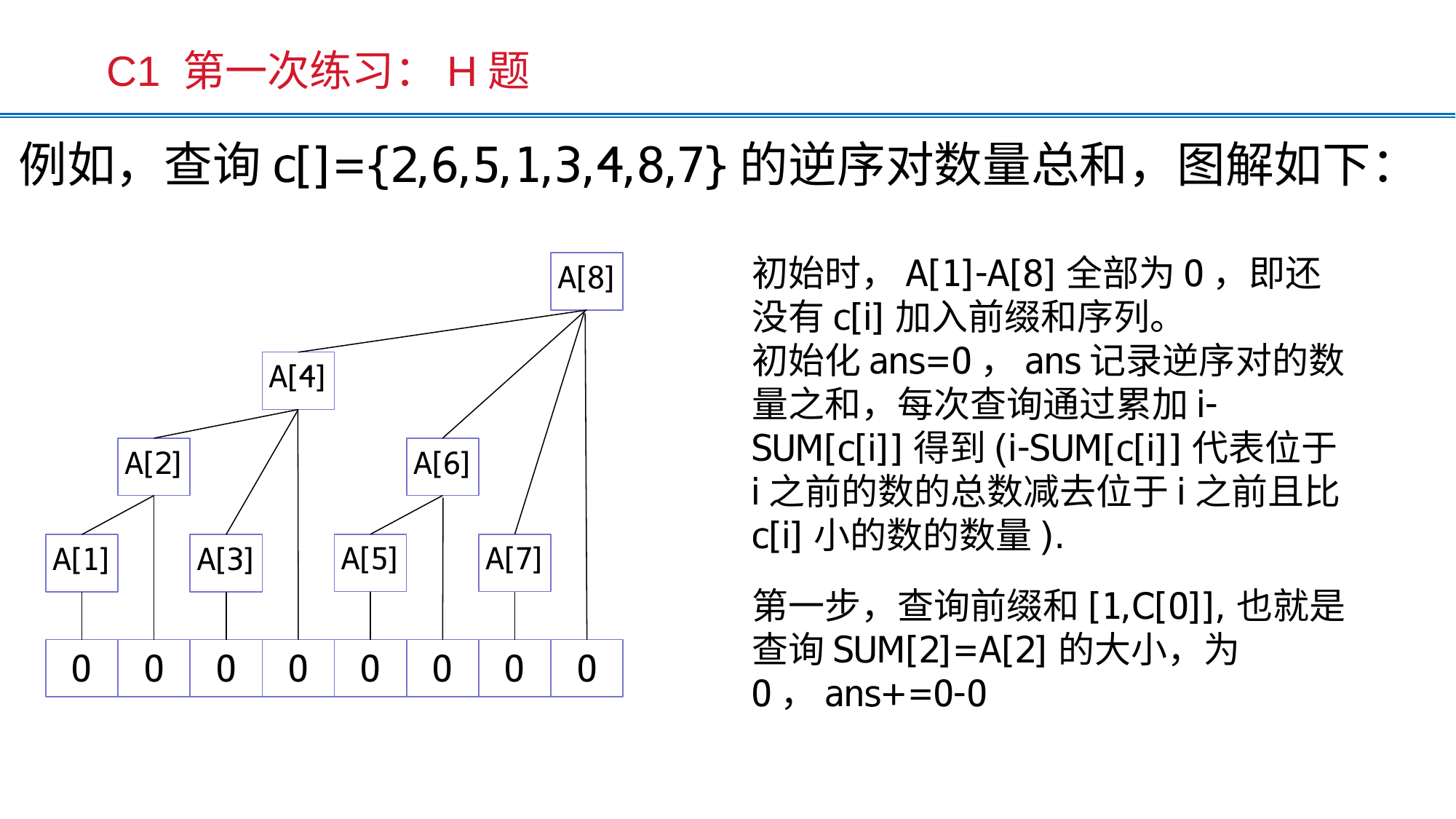

C1 第一次练习：H题

例如，查询c[]={2,6,5,1,3,4,8,7}的逆序对数量总和，图解如下：
初始时，A[1]-A[8]全部为0，即还没有c[i]加入前缀和序列。
初始化ans=0，ans记录逆序对的数量之和，每次查询通过累加i-SUM[c[i]]得到(i-SUM[c[i]]代表位于i之前的数的总数减去位于i之前且比c[i]小的数的数量).
A[8]
A[4]
A[2]
A[6]
A[5]
A[7]
A[1]
A[3]
第一步，查询前缀和[1,C[0]],也就是查询SUM[2]=A[2]的大小，为0，ans+=0-0
0
0
0
0
0
0
0
0